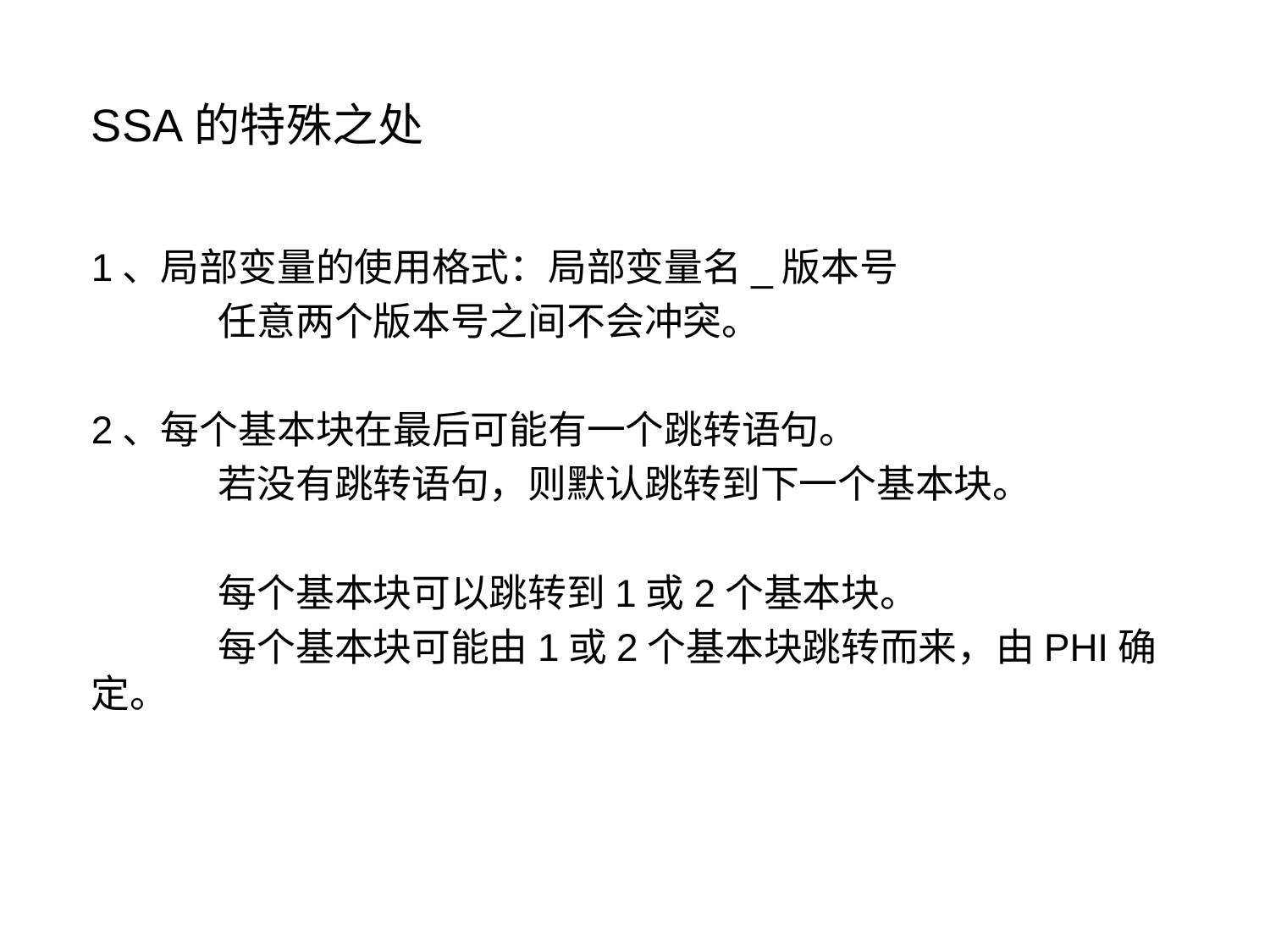

# SSA的特殊之处
1、局部变量的使用格式：局部变量名_版本号
	任意两个版本号之间不会冲突。

2、每个基本块在最后可能有一个跳转语句。
	若没有跳转语句，则默认跳转到下一个基本块。

	每个基本块可以跳转到1或2个基本块。
	每个基本块可能由1或2个基本块跳转而来，由PHI确定。